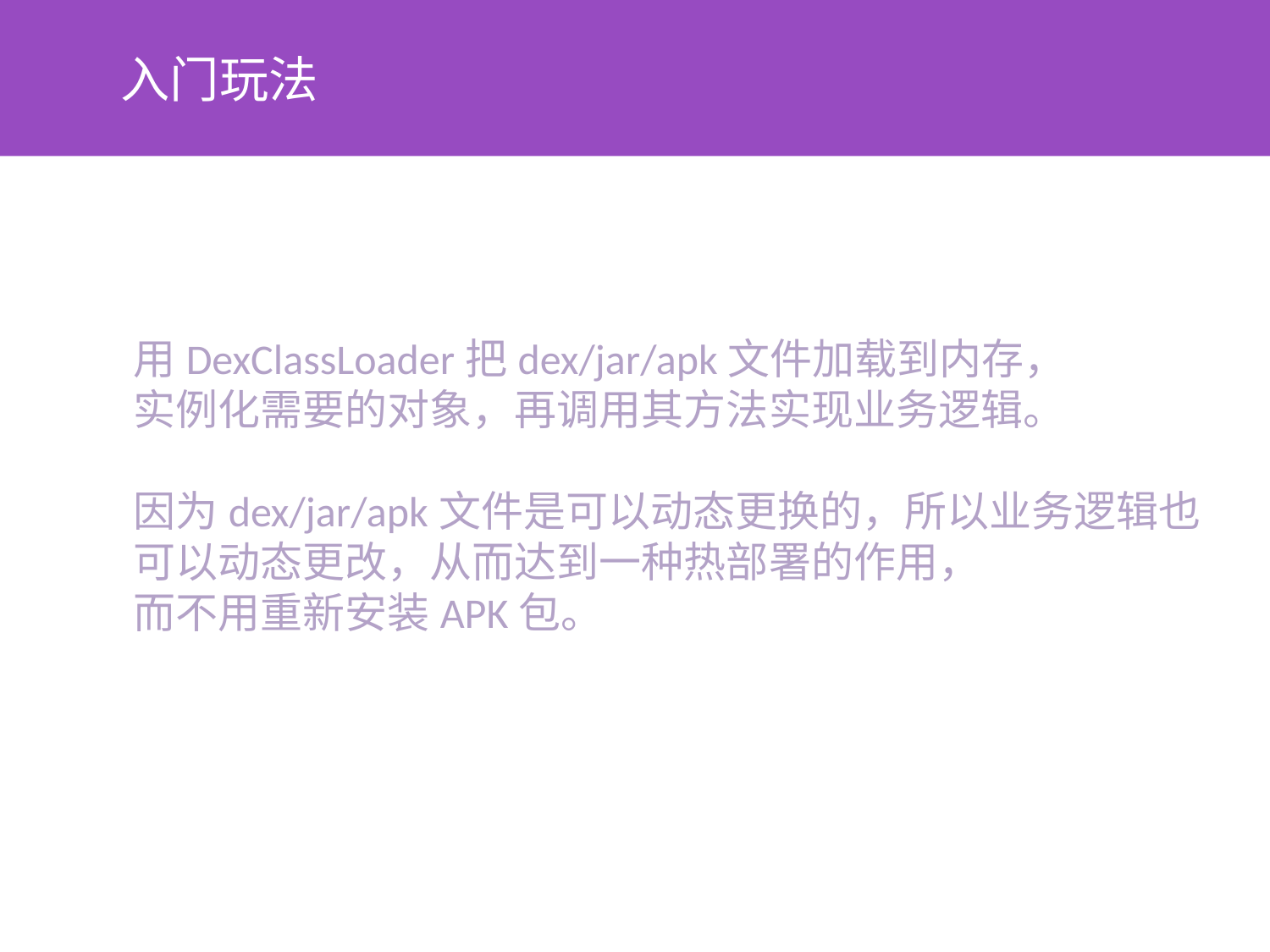

入门玩法
用DexClassLoader把dex/jar/apk文件加载到内存，
实例化需要的对象，再调用其方法实现业务逻辑。

因为dex/jar/apk文件是可以动态更换的，所以业务逻辑也
可以动态更改，从而达到一种热部署的作用，
而不用重新安装APK包。